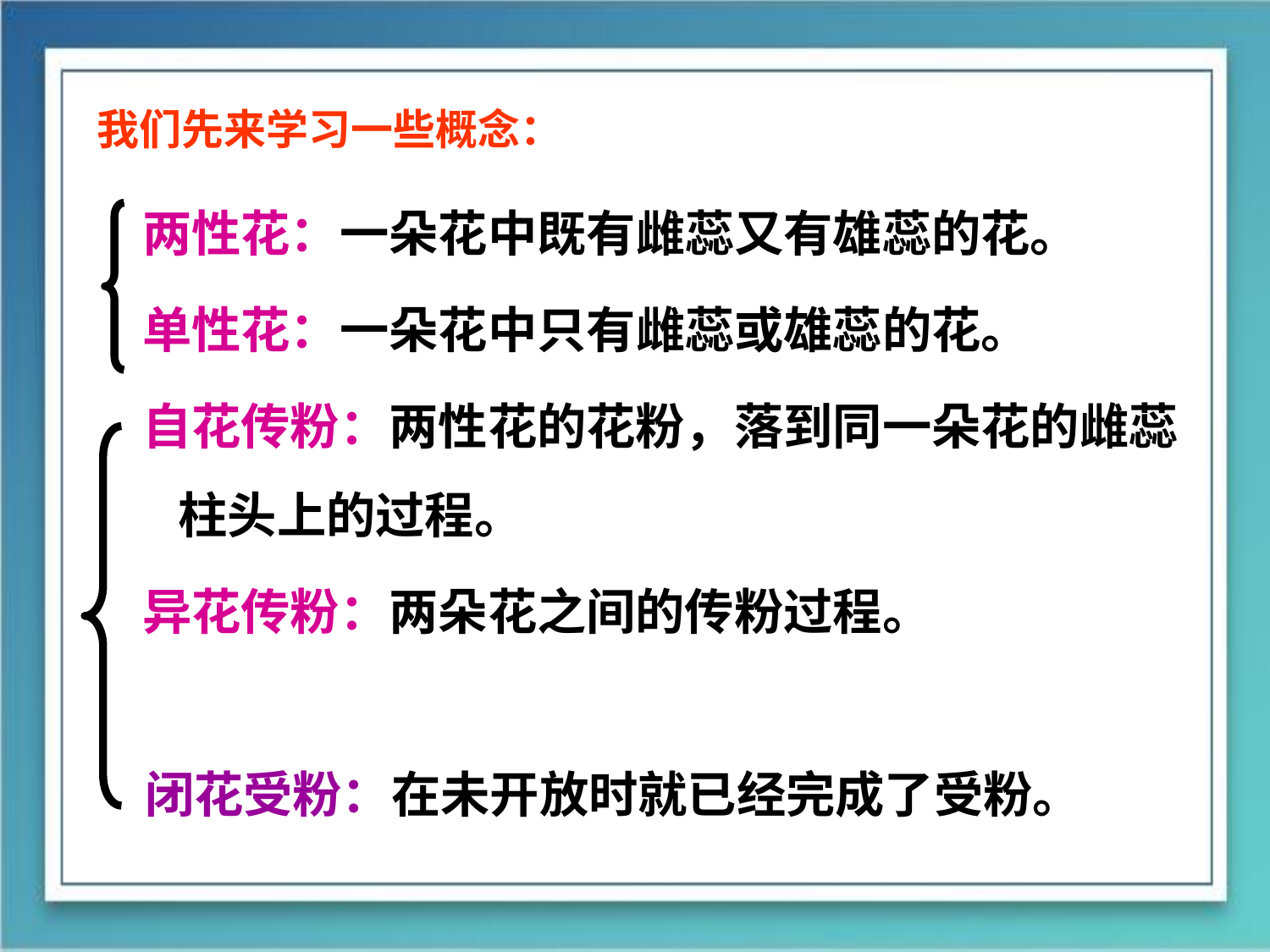

我们先来学习一些概念：
两性花：一朵花中既有雌蕊又有雄蕊的花。
单性花：一朵花中只有雌蕊或雄蕊的花。
自花传粉：两性花的花粉，落到同一朵花的雌蕊柱头上的过程。
异花传粉：两朵花之间的传粉过程。

闭花受粉：在未开放时就已经完成了受粉。